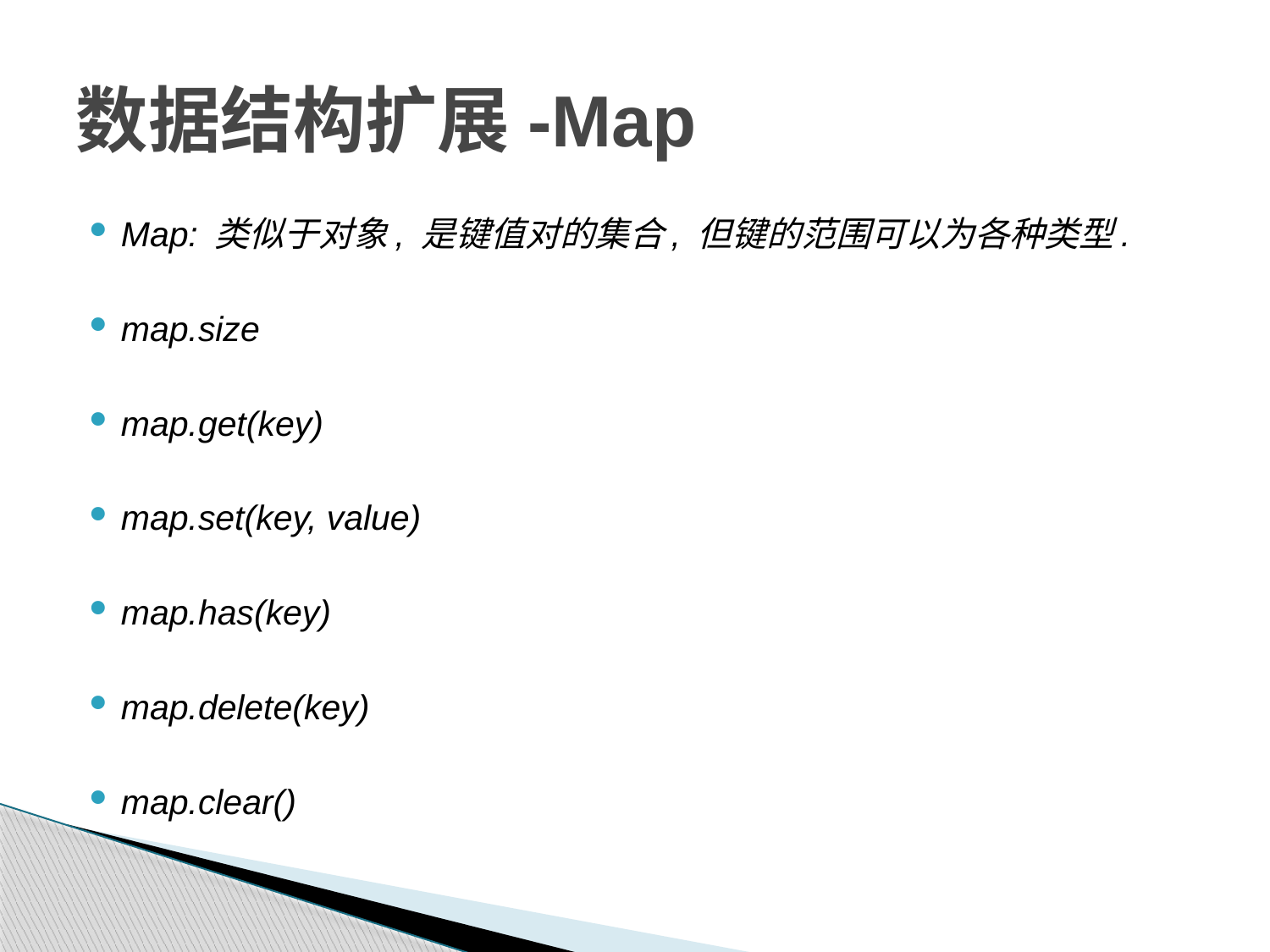

# 数据结构扩展-Map
Map: 类似于对象, 是键值对的集合, 但键的范围可以为各种类型.

map.size

map.get(key)

map.set(key, value)

map.has(key)

map.delete(key)

map.clear()